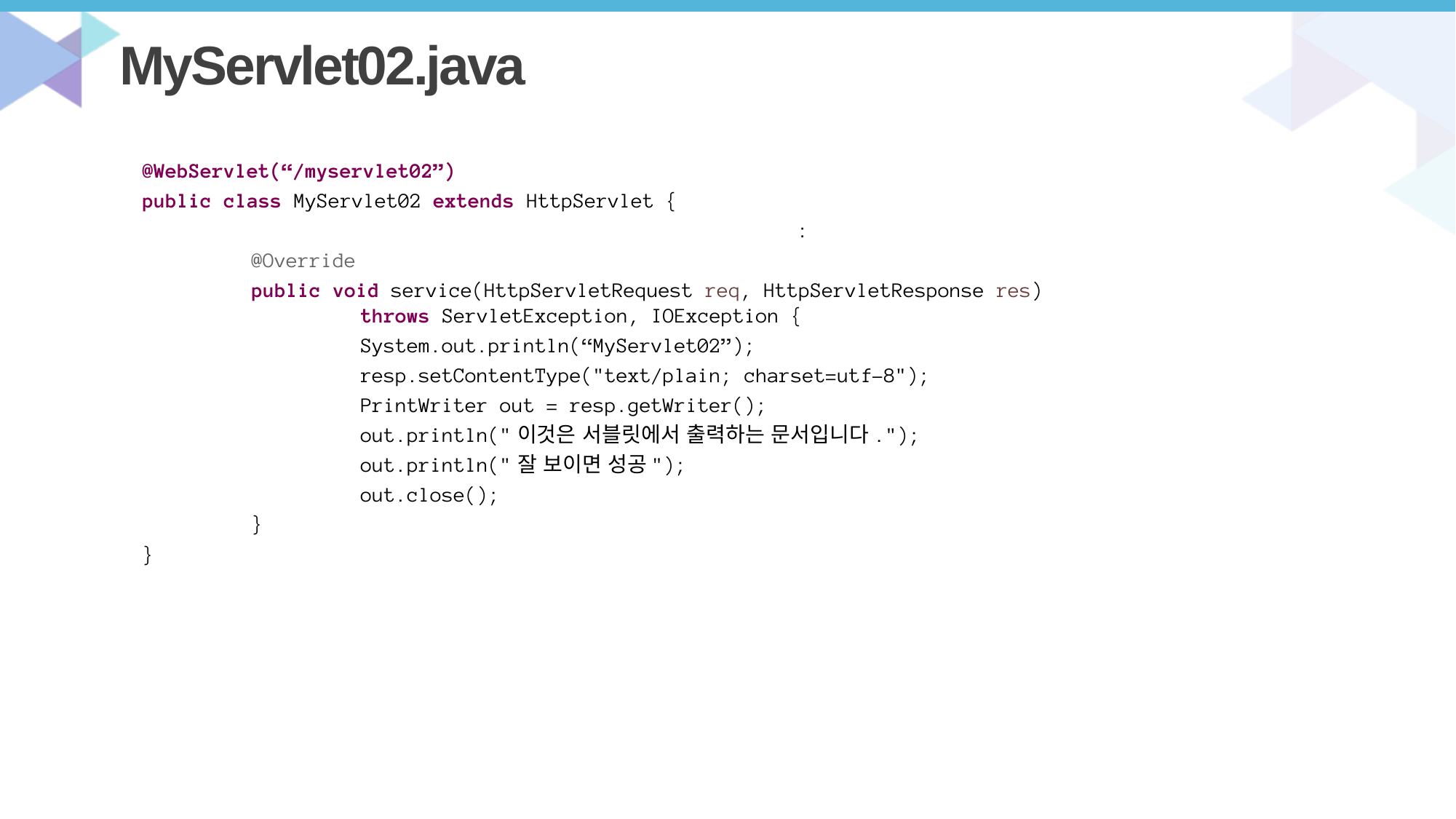

# MyServlet02.java
@WebServlet(“/myservlet02”)
public class MyServlet02 extends HttpServlet {
						:
	@Override
	public void service(HttpServletRequest req, HttpServletResponse res) 				throws ServletException, IOException {
		System.out.println(“MyServlet02”);
		resp.setContentType("text/plain; charset=utf-8");
		PrintWriter out = resp.getWriter();
		out.println("이것은 서블릿에서 출력하는 문서입니다.");
		out.println("잘 보이면 성공");
		out.close();
	}
}